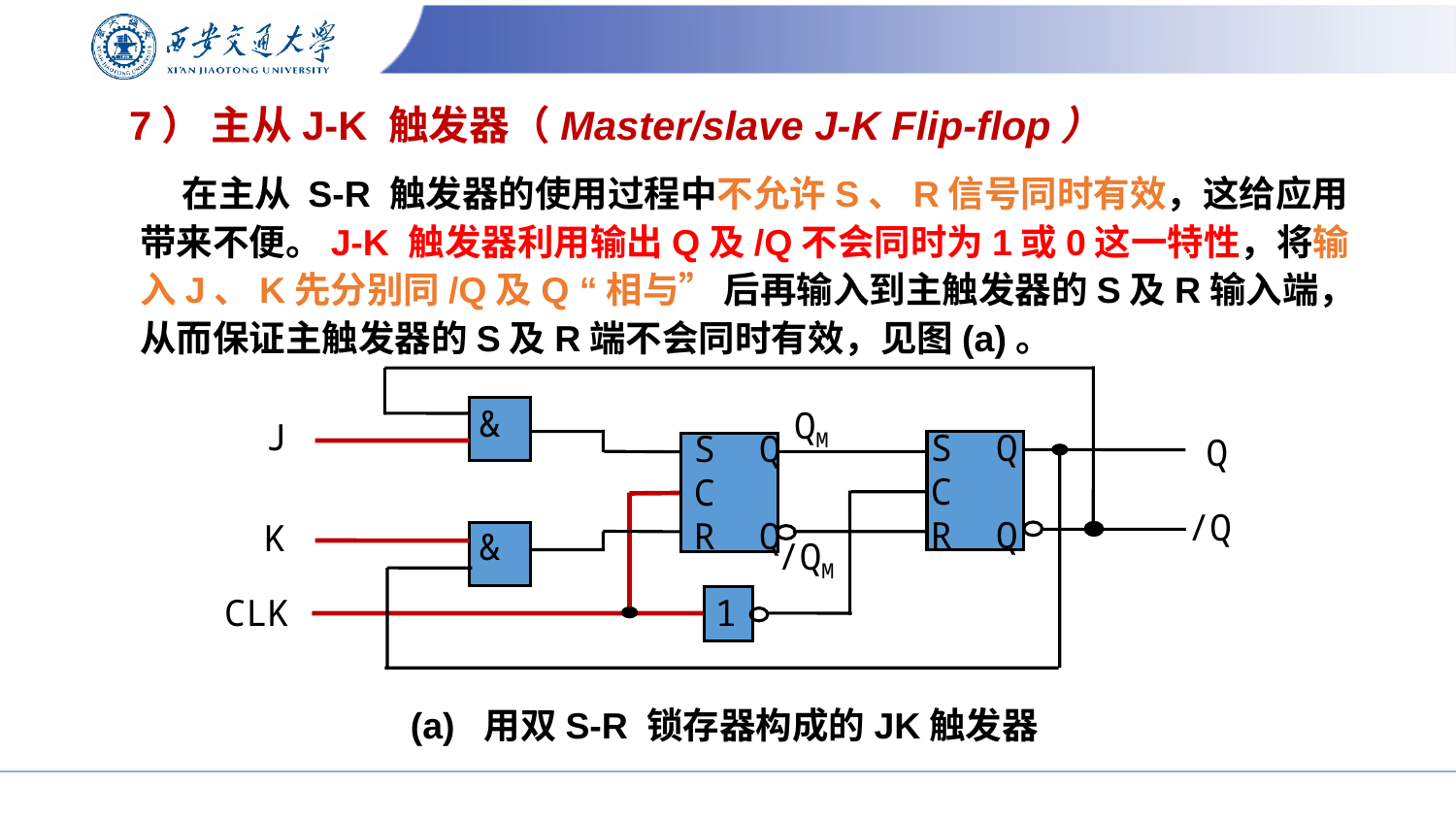

# 7） 主从J-K 触发器（Master/slave J-K Flip-flop）
    在主从 S-R 触发器的使用过程中不允许S、R信号同时有效，这给应用带来不便。J-K 触发器利用输出Q及/Q不会同时为1或0这一特性，将输入J、K先分别同/Q及Q “相与” 后再输入到主触发器的S及R输入端，从而保证主触发器的S及R端不会同时有效，见图(a)。

&
QM

J

S  Q
C
R  Q
S  Q
C
R  Q
Q

/Q
K
&

/QM

CLK
1

(a)  用双S-R 锁存器构成的JK触发器